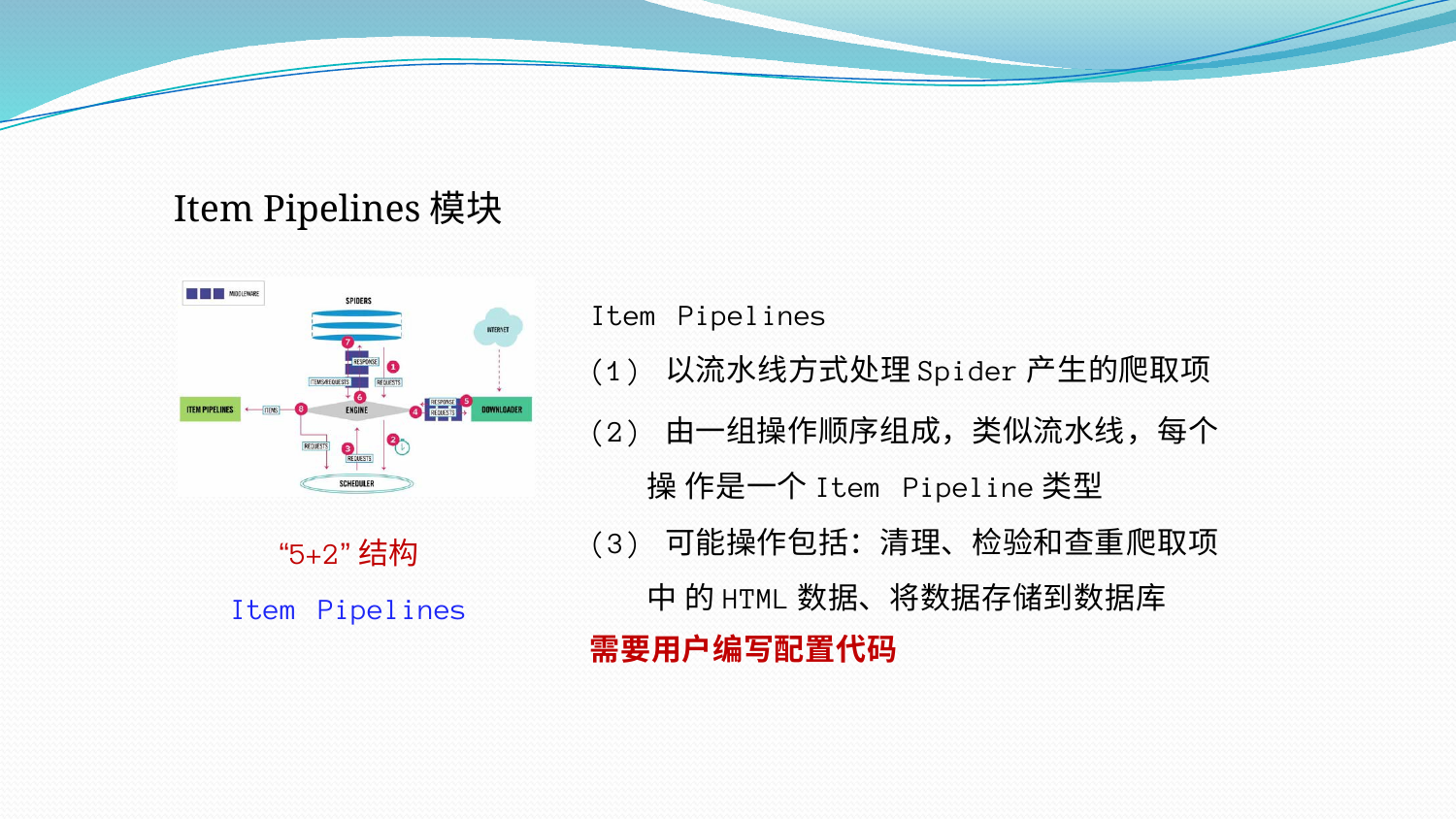

Item Pipelines模块

Item Pipelines
(1) 以流水线方式处理Spider产生的爬取项
(2) 由一组操作顺序组成，类似流水线，每个操 作是一个Item Pipeline类型
(3) 可能操作包括：清理、检验和查重爬取项中 的HTML数据、将数据存储到数据库
需要用户编写配置代码
“5+2”结构
Item Pipelines